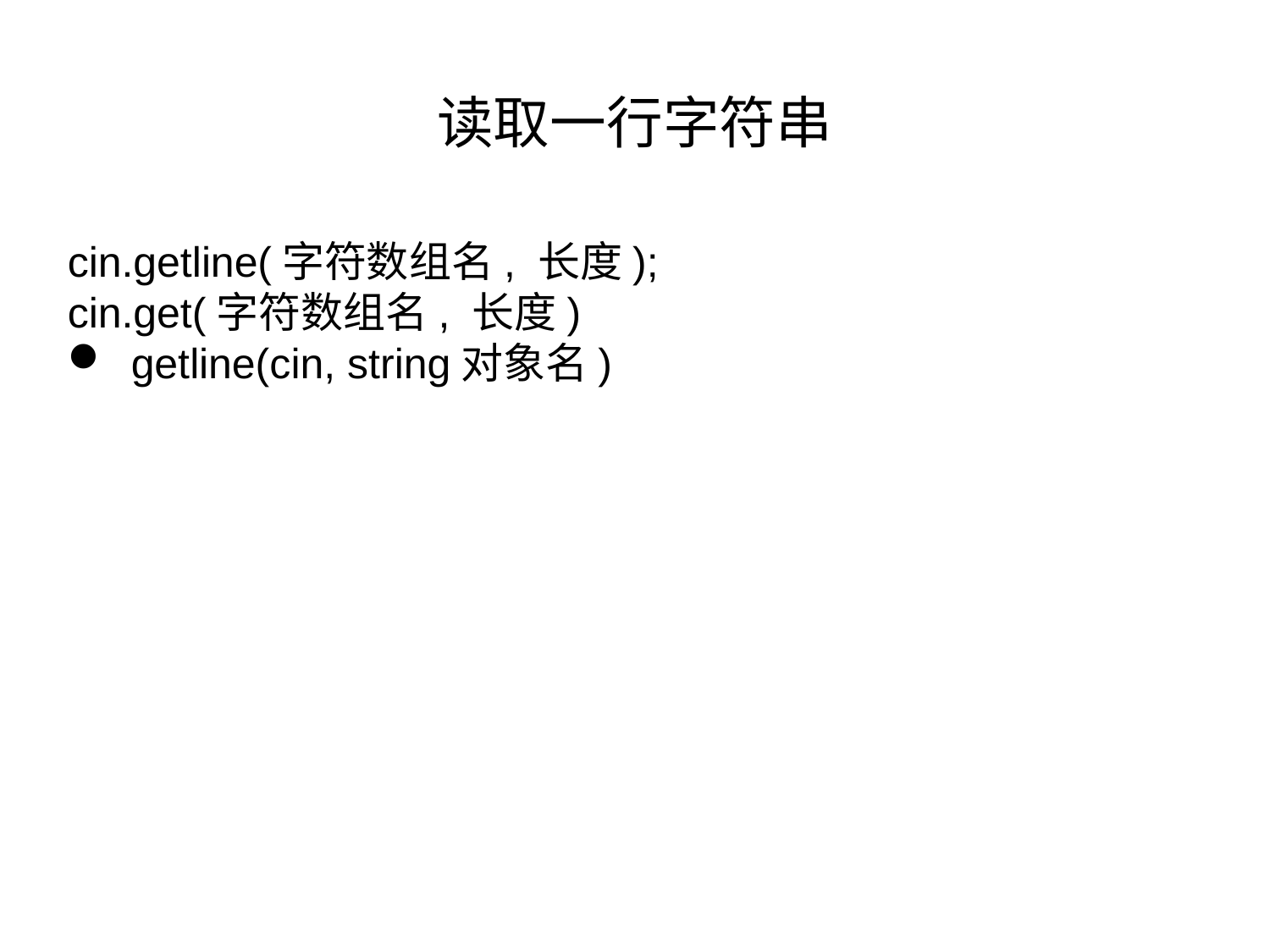

读取一行字符串
cin.getline(字符数组名, 长度);
cin.get(字符数组名, 长度)
getline(cin, string对象名)